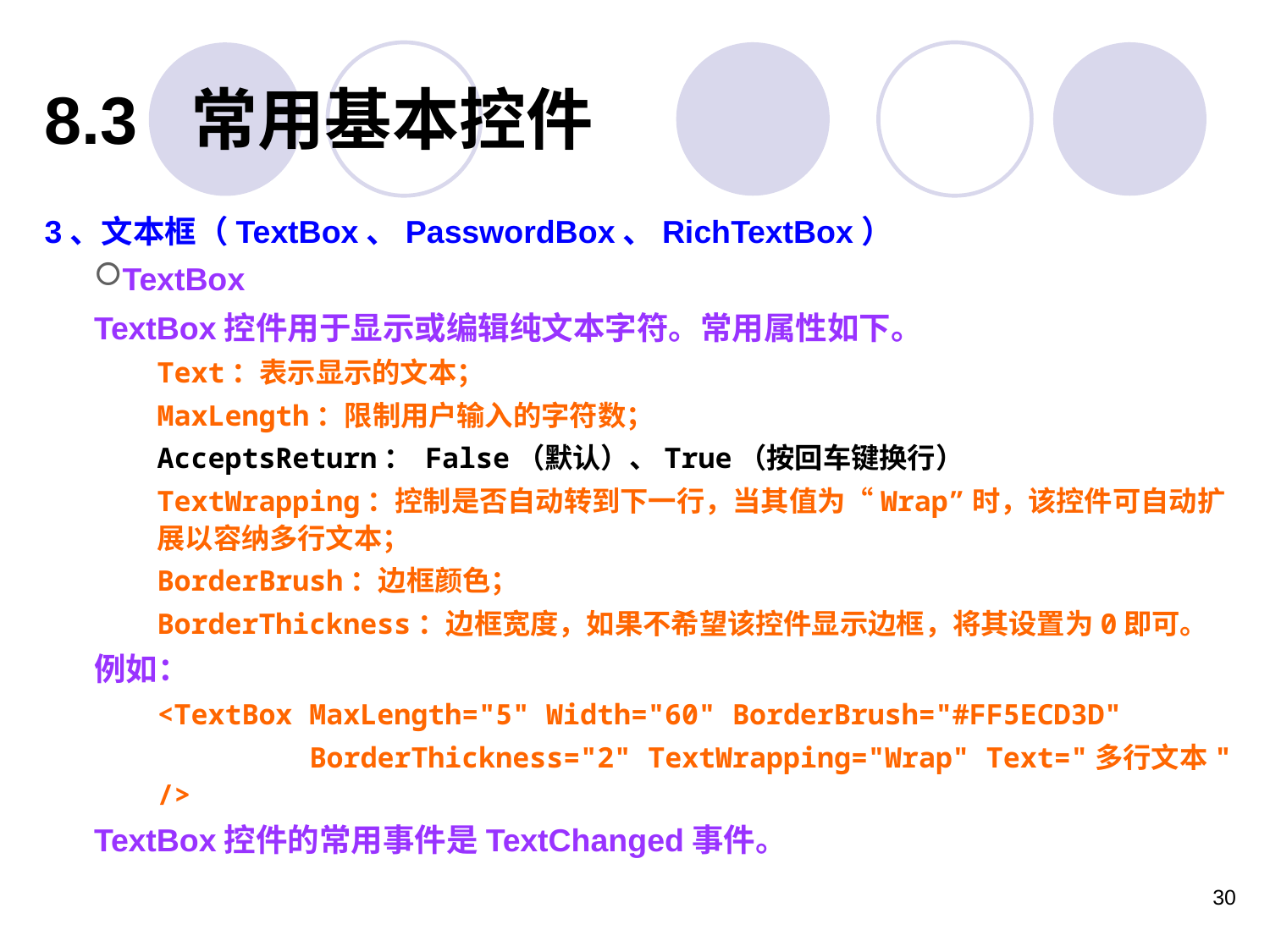

8.3  常用基本控件
3、文本框（TextBox、PasswordBox、RichTextBox）
TextBox
TextBox控件用于显示或编辑纯文本字符。常用属性如下。
Text：表示显示的文本；
MaxLength：限制用户输入的字符数；
AcceptsReturn： False（默认）、True（按回车键换行）
TextWrapping：控制是否自动转到下一行，当其值为“Wrap”时，该控件可自动扩展以容纳多行文本；
BorderBrush：边框颜色；
BorderThickness：边框宽度，如果不希望该控件显示边框，将其设置为0即可。
例如：
<TextBox MaxLength="5" Width="60" BorderBrush="#FF5ECD3D"
         BorderThickness="2" TextWrapping="Wrap" Text="多行文本" />
TextBox控件的常用事件是TextChanged事件。
30